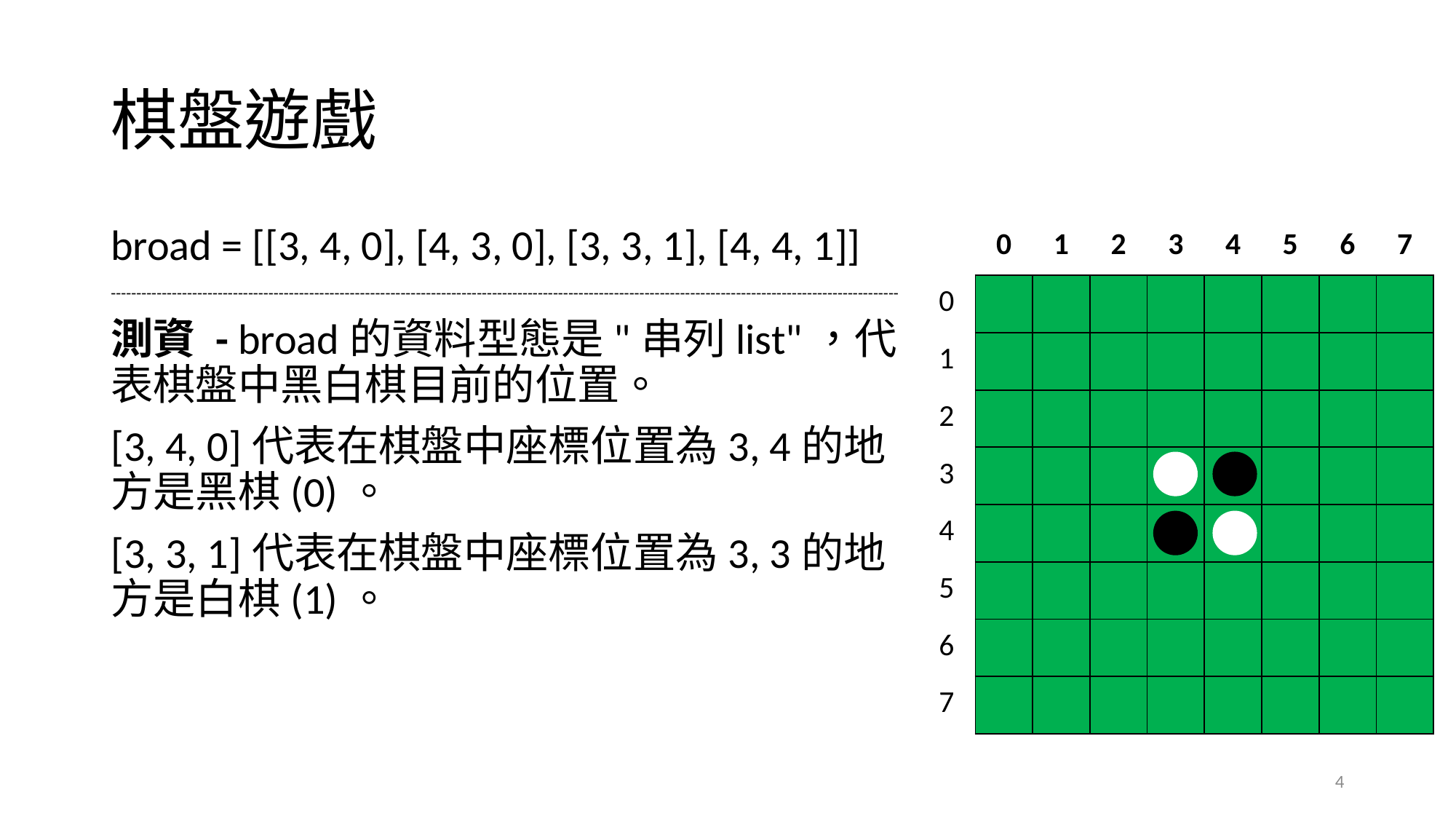

# 棋盤遊戲
broad = [[3, 4, 0], [4, 3, 0], [3, 3, 1], [4, 4, 1]]
-----------------------------------------------------------------------------------------------------------------------------------------------------------
測資 - broad的資料型態是"串列list"，代表棋盤中黑白棋目前的位置。
[3, 4, 0]代表在棋盤中座標位置為3, 4的地方是黑棋(0)。
[3, 3, 1]代表在棋盤中座標位置為3, 3的地方是白棋(1)。

|  | 0 | 1 | 2 | 3 | 4 | 5 | 6 | 7 |
| --- | --- | --- | --- | --- | --- | --- | --- | --- |
| 0 |  |  |  |  |  |  |  |  |
| 1 |  |  |  |  |  |  |  |  |
| 2 |  |  |  |  |  |  |  |  |
| 3 |  |  |  |  |  |  |  |  |
| 4 |  |  |  |  |  |  |  |  |
| 5 |  |  |  |  |  |  |  |  |
| 6 |  |  |  |  |  |  |  |  |
| 7 |  |  |  |  |  |  |  |  |

4